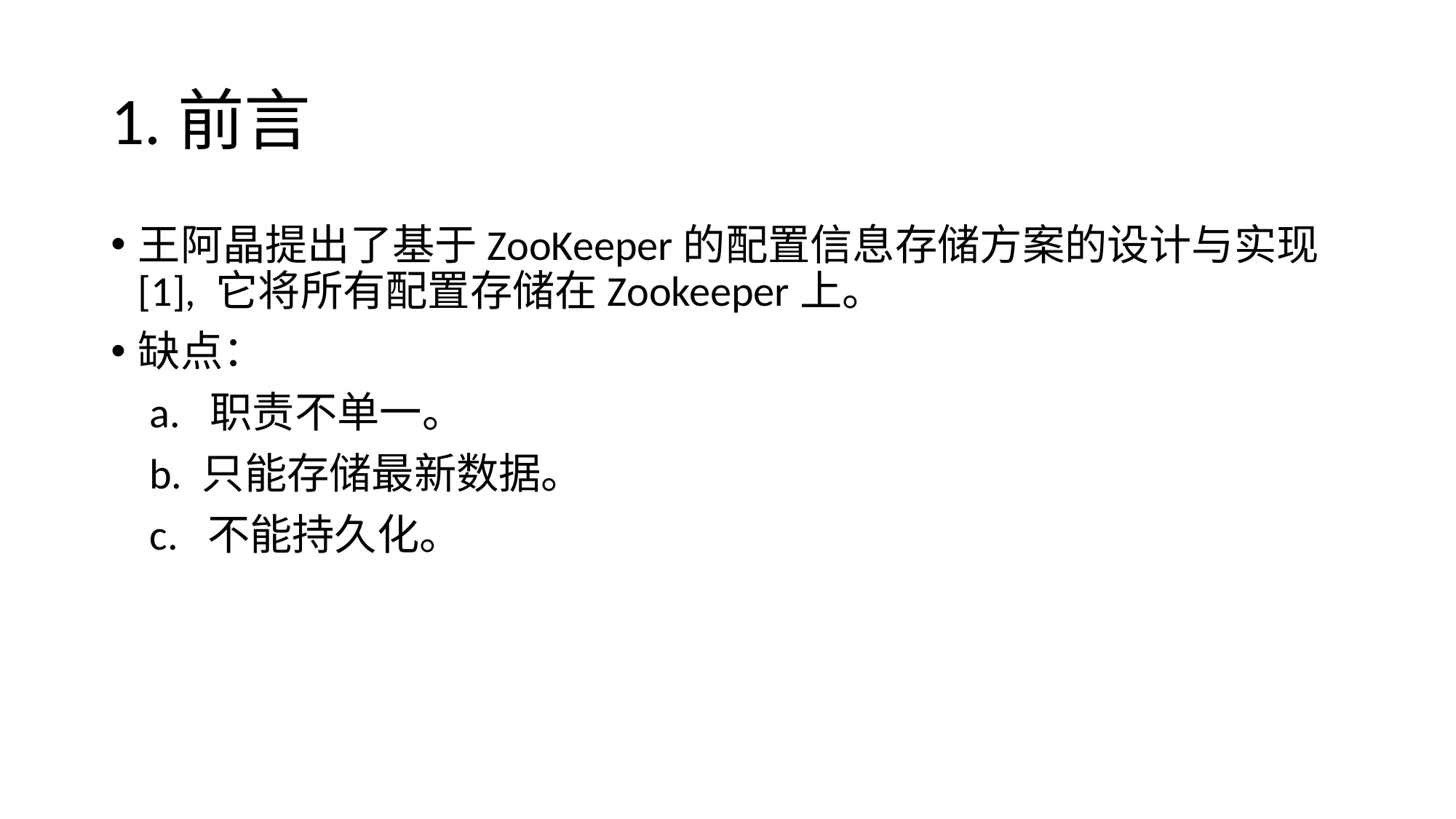

# 1.前言
王阿晶提出了基于ZooKeeper的配置信息存储方案的设计与实现[1], 它将所有配置存储在Zookeeper上。
缺点：
    a.  职责不单一。
    b. 只能存储最新数据。
    c.  不能持久化。